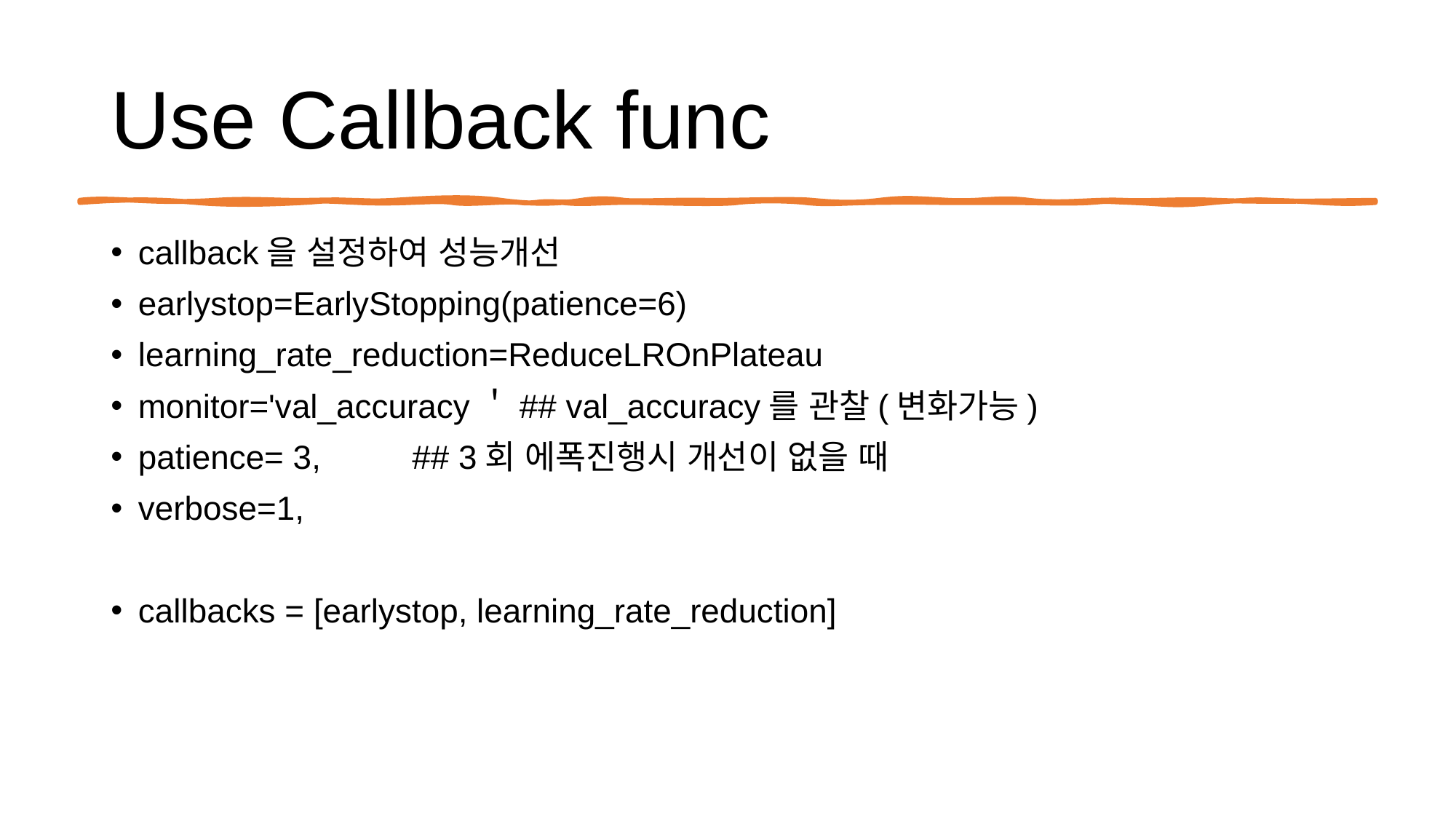

# Use Callback func

callback을 설정하여 성능개선
earlystop=EarlyStopping(patience=6)
learning_rate_reduction=ReduceLROnPlateau
monitor='val_accuracy＇## val_accuracy를 관찰(변화가능)
patience= 3,	      ## 3회 에폭진행시 개선이 없을 때
verbose=1,

callbacks = [earlystop, learning_rate_reduction]